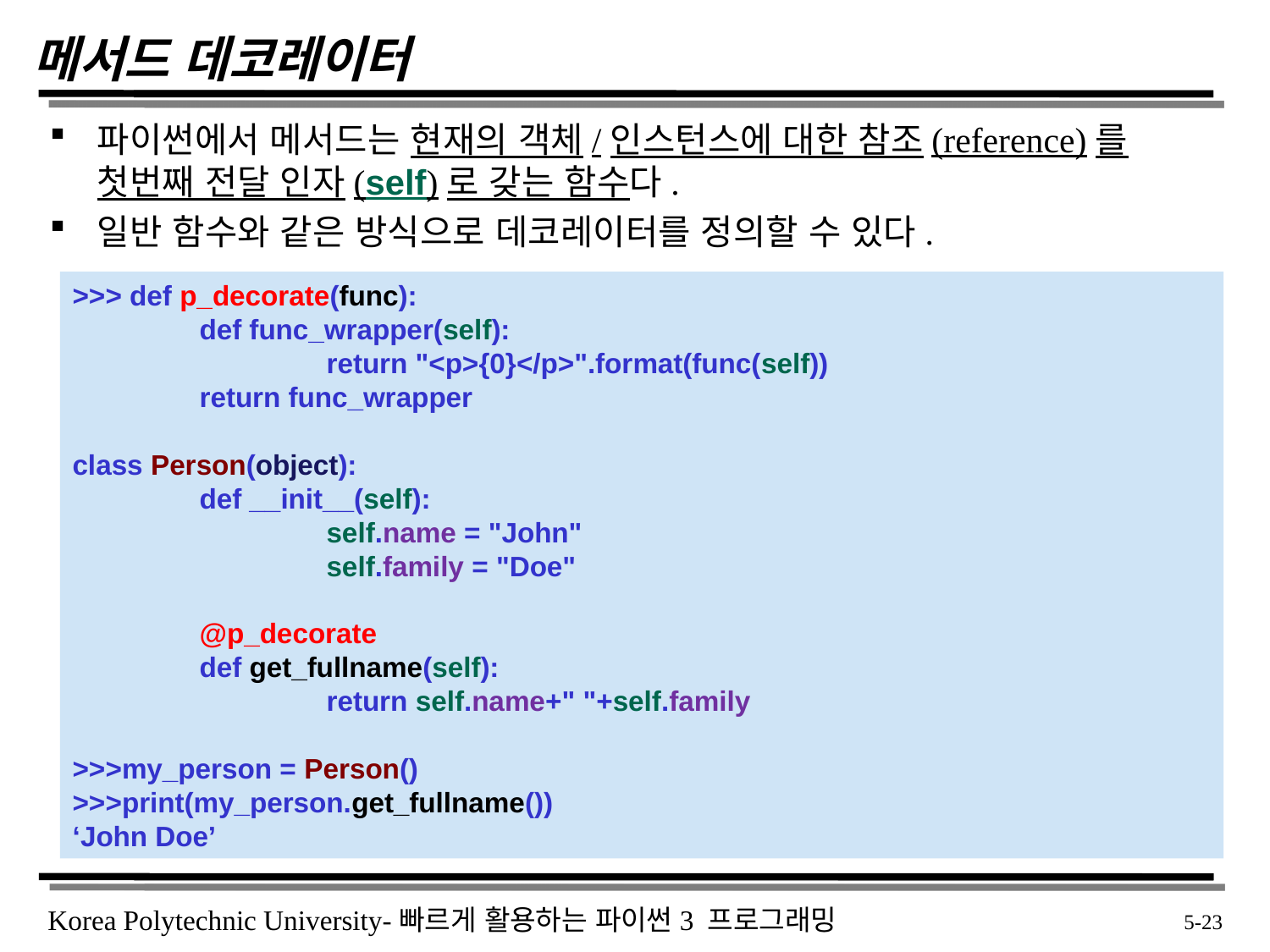

# 메서드 데코레이터
파이썬에서 메서드는 현재의 객체/인스턴스에 대한 참조(reference)를 첫번째 전달 인자(self)로 갖는 함수다.
일반 함수와 같은 방식으로 데코레이터를 정의할 수 있다.

>>> def p_decorate(func):
	def func_wrapper(self):
		return "<p>{0}</p>".format(func(self))
	return func_wrapper

class Person(object):
	def __init__(self):
		self.name = "John"
		self.family = "Doe"

	@p_decorate
	def get_fullname(self):
		return self.name+" "+self.family

>>>my_person = Person()
>>>print(my_person.get_fullname())
‘John Doe’
 5-23